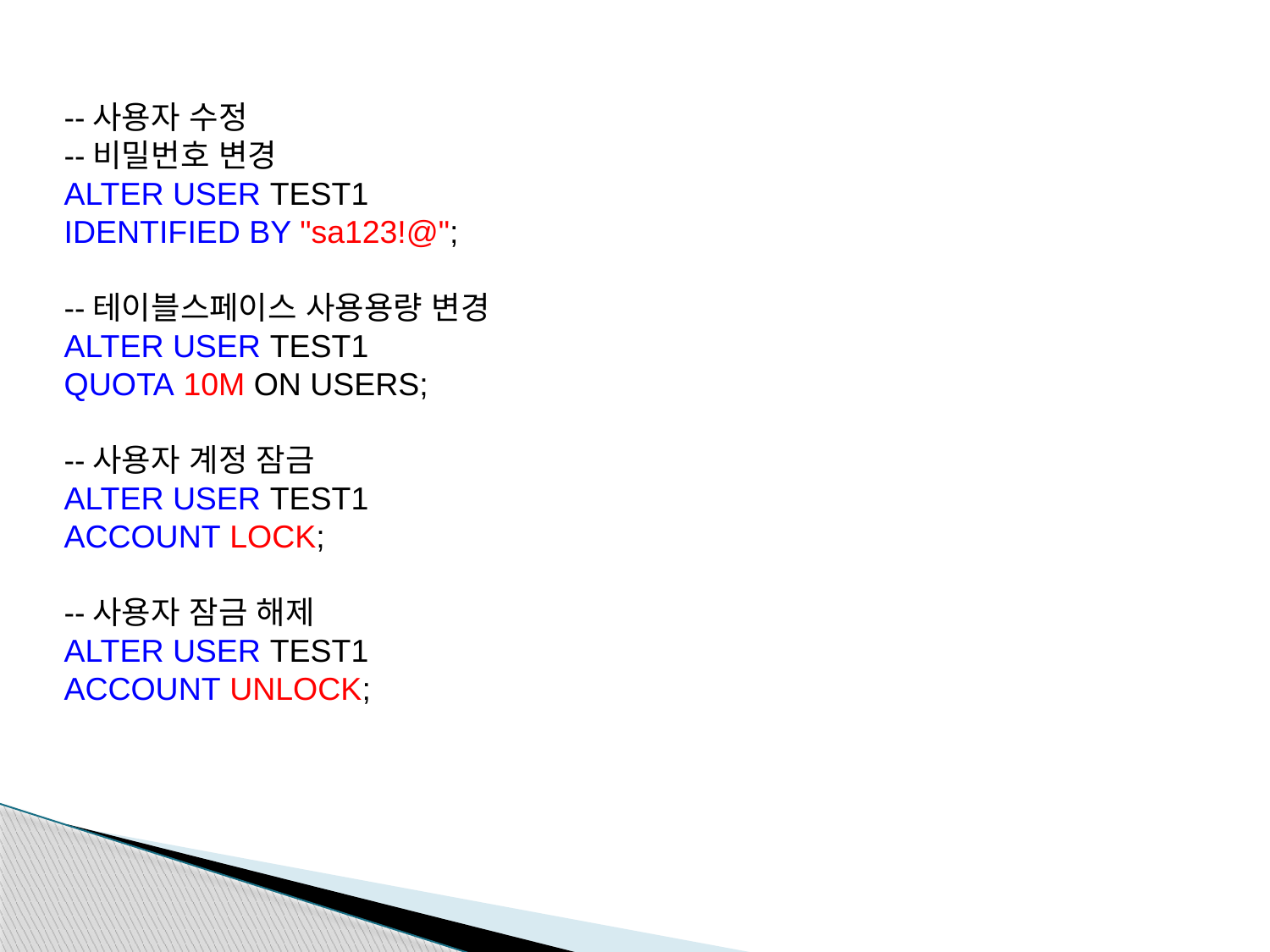

--사용자 수정
--비밀번호 변경
ALTER USER TEST1
IDENTIFIED BY "sa123!@";

--테이블스페이스 사용용량 변경
ALTER USER TEST1
QUOTA 10M ON USERS;

--사용자 계정 잠금
ALTER USER TEST1
ACCOUNT LOCK;

--사용자 잠금 해제
ALTER USER TEST1
ACCOUNT UNLOCK;